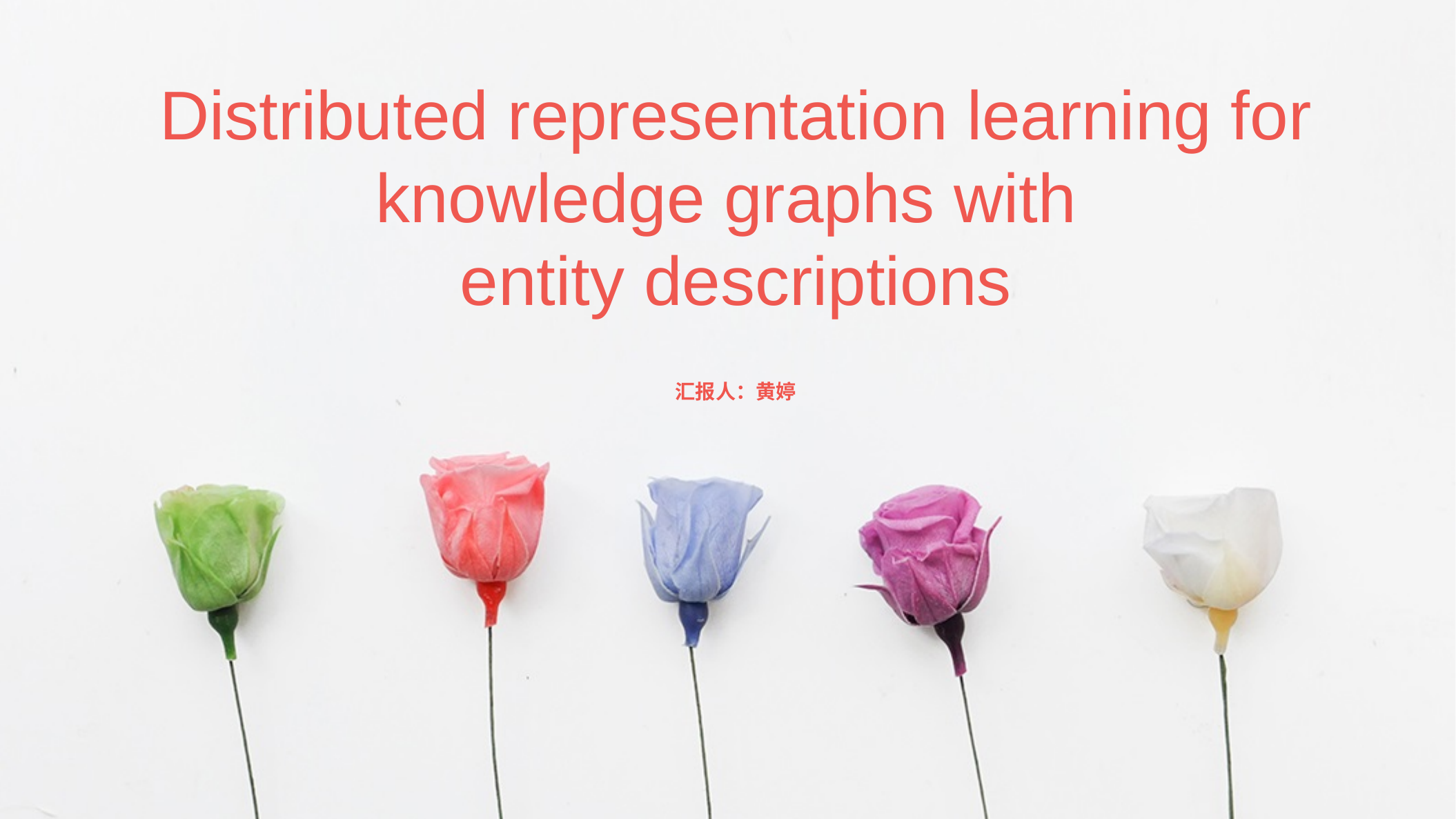

Distributed representation learning for knowledge graphs with
entity descriptions
汇报人：黄婷